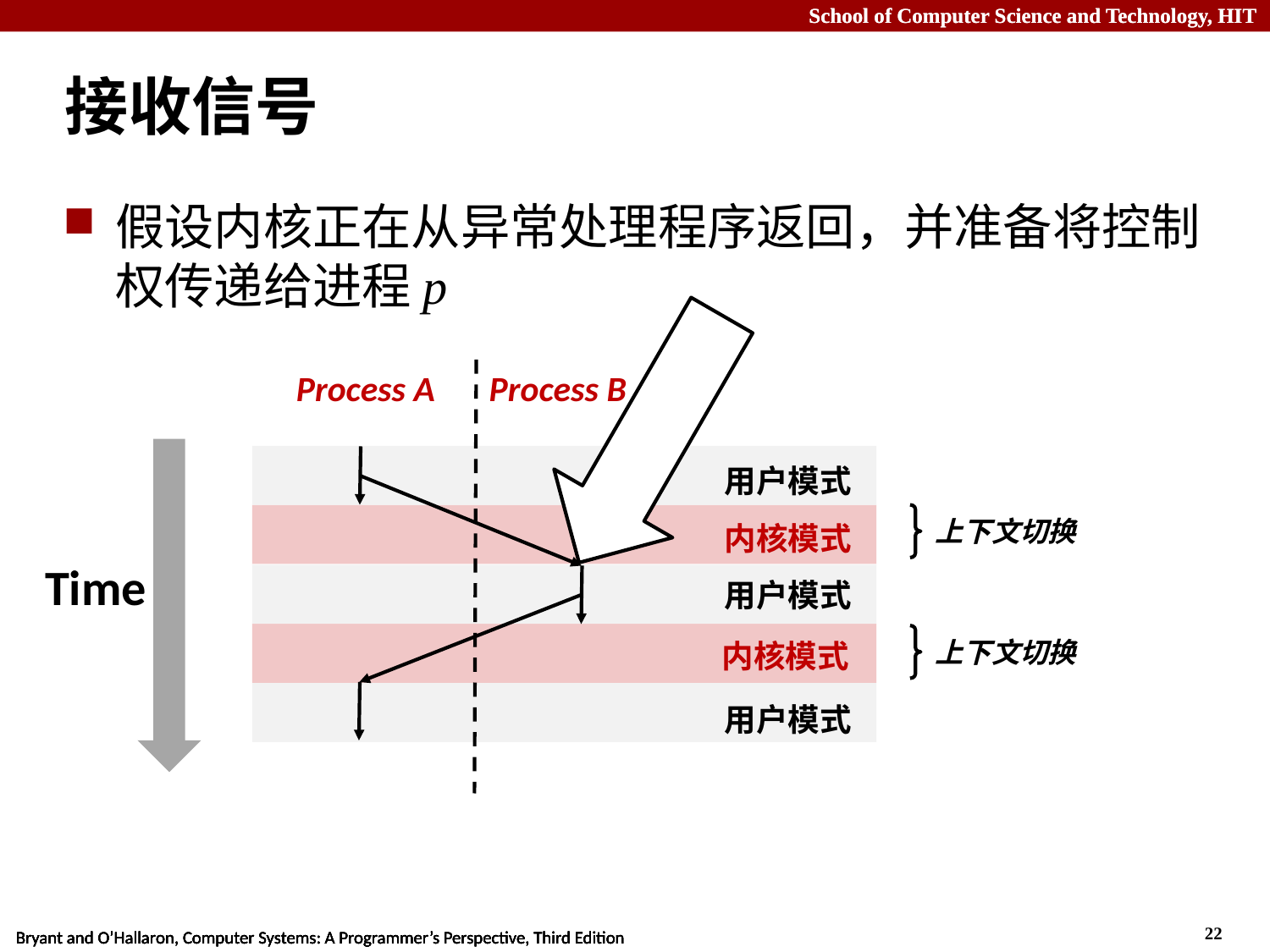

# 接收信号
假设内核正在从异常处理程序返回，并准备将控制权传递给进程p

Process A

Process B

用户模式

上下文切换
内核模式
Time

用户模式

上下文切换
内核模式

用户模式